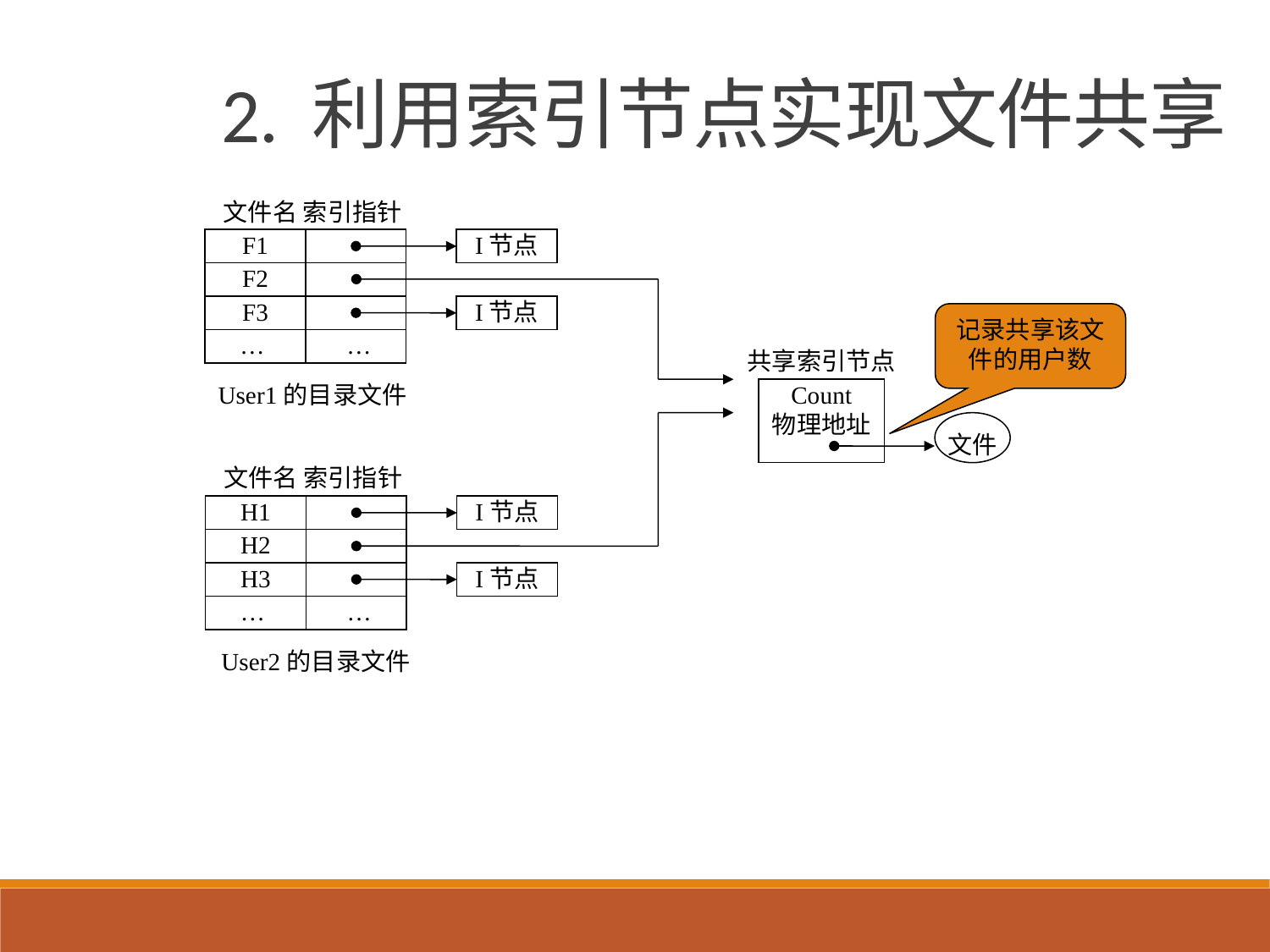

2. 利用索引节点实现文件共享
文件名 索引指针
F1

I节点

F2

F3

I节点

…
 …
User1的目录文件
共享索引节点
Count
物理地址

文件

I节点

I节点

文件名 索引指针
H1

H2

H3

…
 …
User2的目录文件

记录共享该文件的用户数